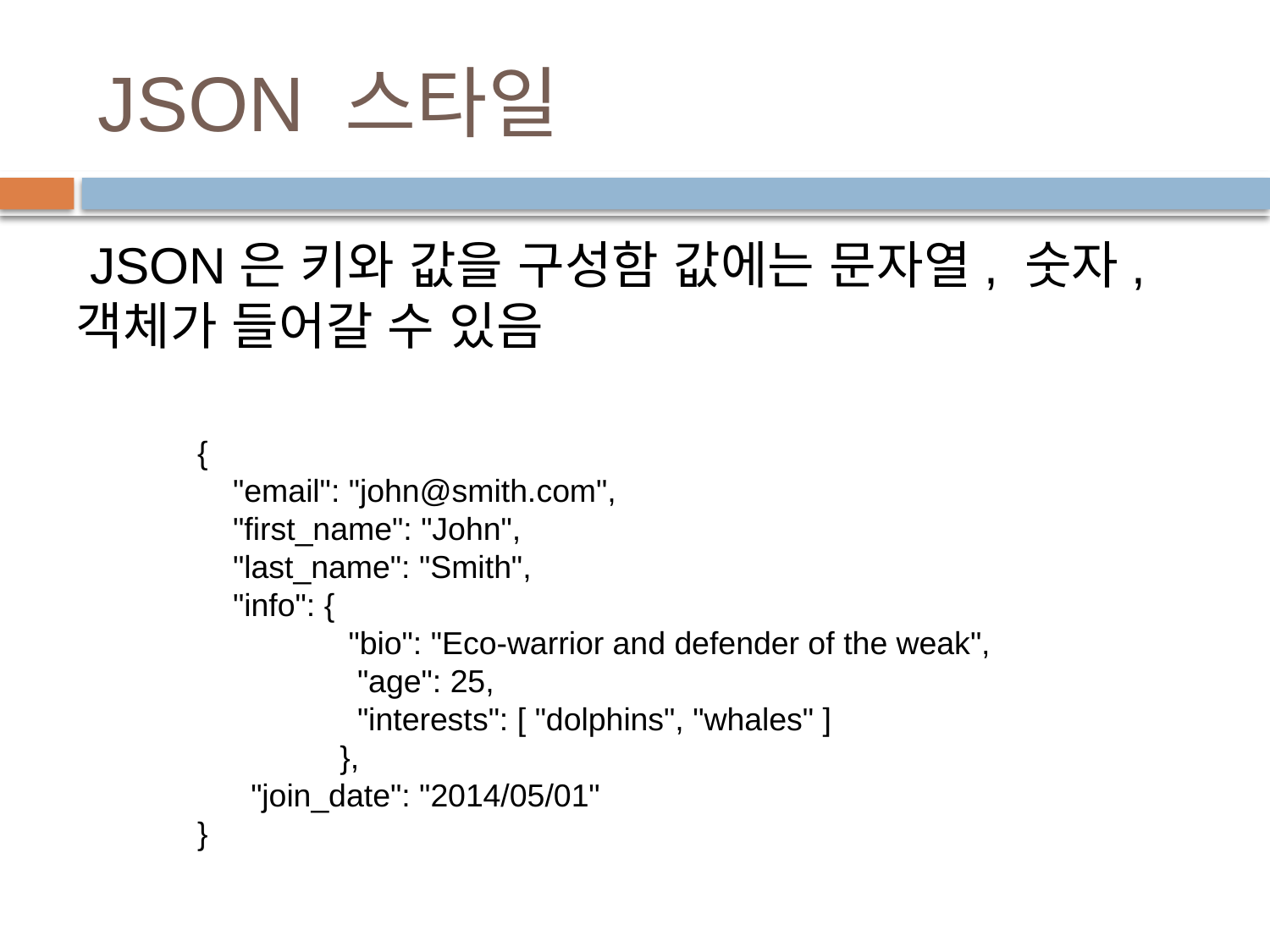

# JSON 스타일
 JSON은 키와 값을 구성함 값에는 문자열, 숫자, 객체가 들어갈 수 있음
{
    "email": "john@smith.com",
    "first_name": "John",
    "last_name": "Smith",
    "info": {
                 "bio": "Eco-warrior and defender of the weak",
                  "age": 25,
                  "interests": [ "dolphins", "whales" ]
                },
      "join_date": "2014/05/01"
}